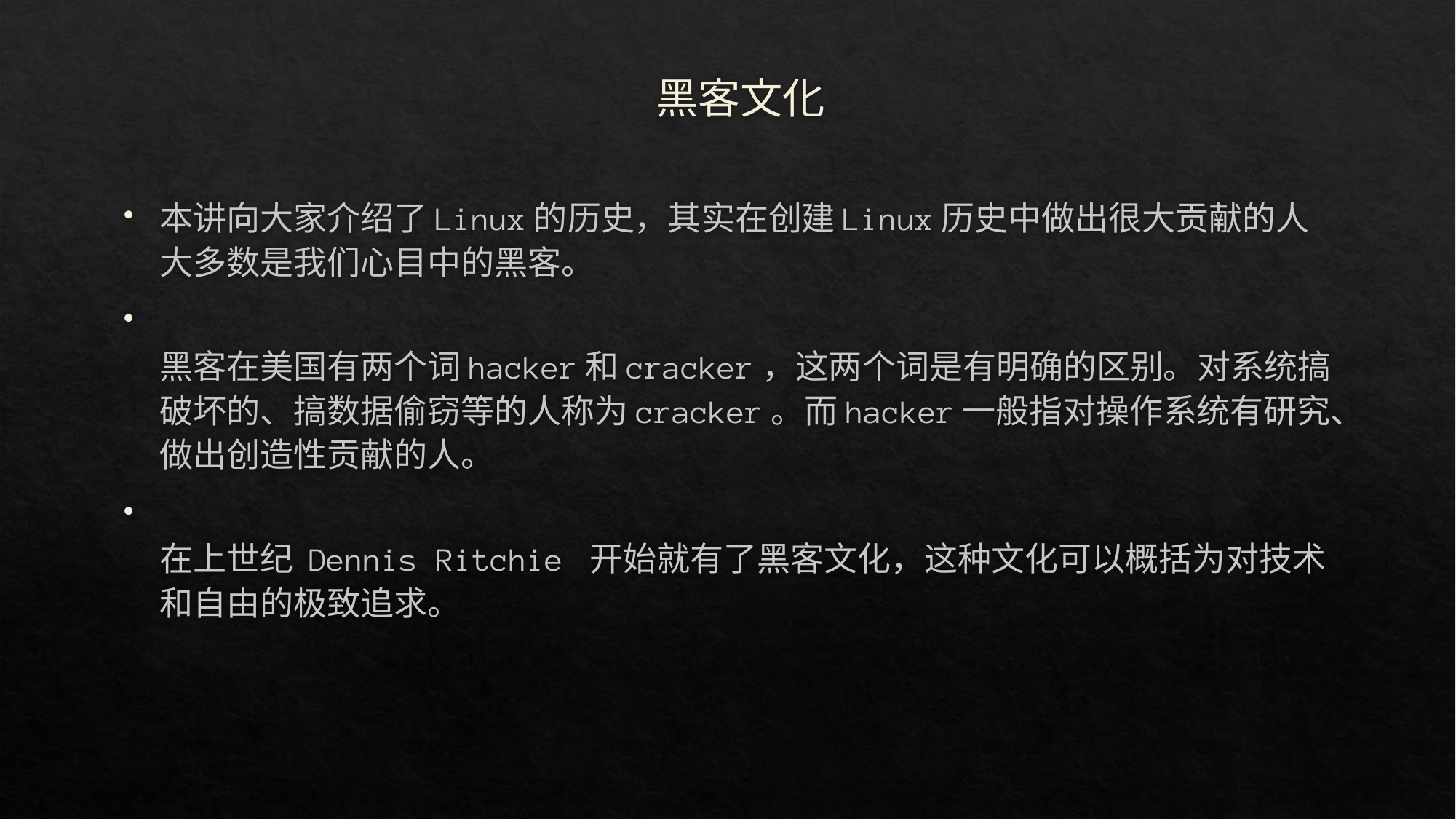

# 黑客文化
本讲向大家介绍了Linux的历史，其实在创建Linux历史中做出很大贡献的人大多数是我们心目中的黑客。
黑客在美国有两个词hacker和cracker，这两个词是有明确的区别。对系统搞破坏的、搞数据偷窃等的人称为cracker。而hacker一般指对操作系统有研究、做出创造性贡献的人。
在上世纪 Dennis Ritchie 开始就有了黑客文化，这种文化可以概括为对技术和自由的极致追求。